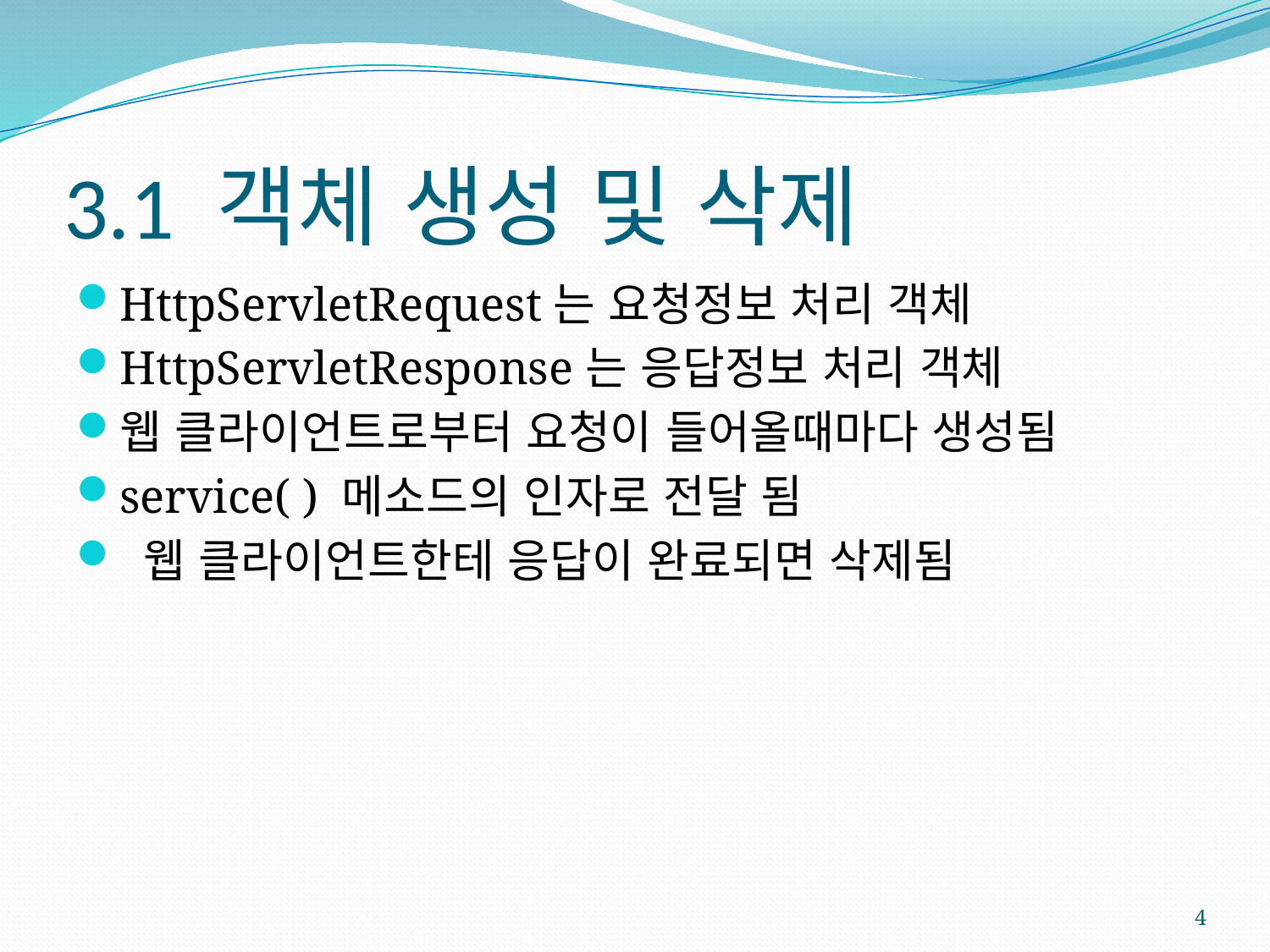

# 3.1 객체 생성 및 삭제
HttpServletRequest는 요청정보 처리 객체
HttpServletResponse는 응답정보 처리 객체
웹 클라이언트로부터 요청이 들어올때마다 생성됨
service( ) 메소드의 인자로 전달 됨
 웹 클라이언트한테 응답이 완료되면 삭제됨

4